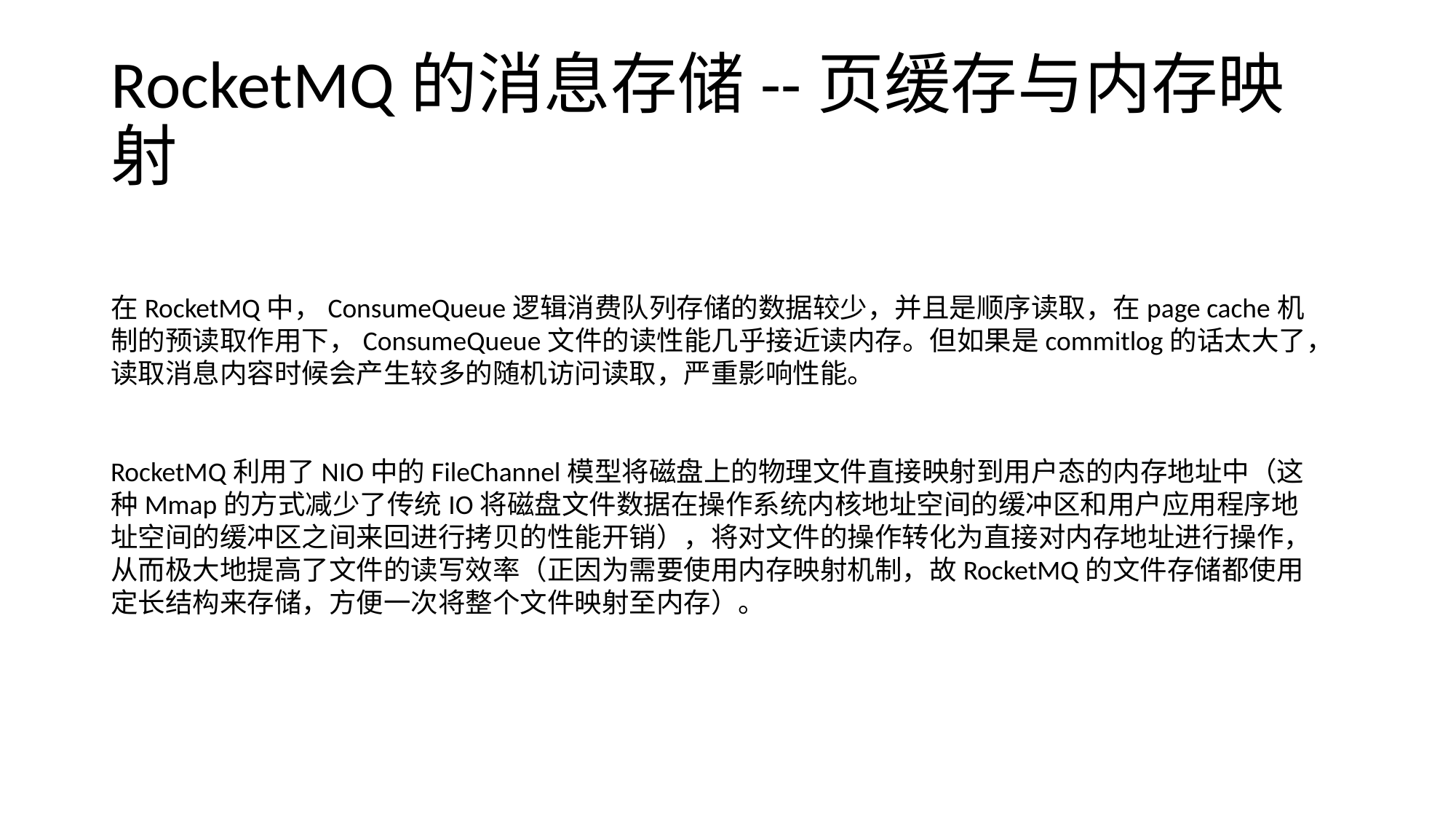

# RocketMQ的消息存储--页缓存与内存映射
在RocketMQ中，ConsumeQueue逻辑消费队列存储的数据较少，并且是顺序读取，在page cache机制的预读取作用下，ConsumeQueue文件的读性能几乎接近读内存。但如果是commitlog的话太大了，读取消息内容时候会产生较多的随机访问读取，严重影响性能。

RocketMQ利用了NIO中的FileChannel模型将磁盘上的物理文件直接映射到用户态的内存地址中（这种Mmap的方式减少了传统IO将磁盘文件数据在操作系统内核地址空间的缓冲区和用户应用程序地址空间的缓冲区之间来回进行拷贝的性能开销），将对文件的操作转化为直接对内存地址进行操作，从而极大地提高了文件的读写效率（正因为需要使用内存映射机制，故RocketMQ的文件存储都使用定长结构来存储，方便一次将整个文件映射至内存）。